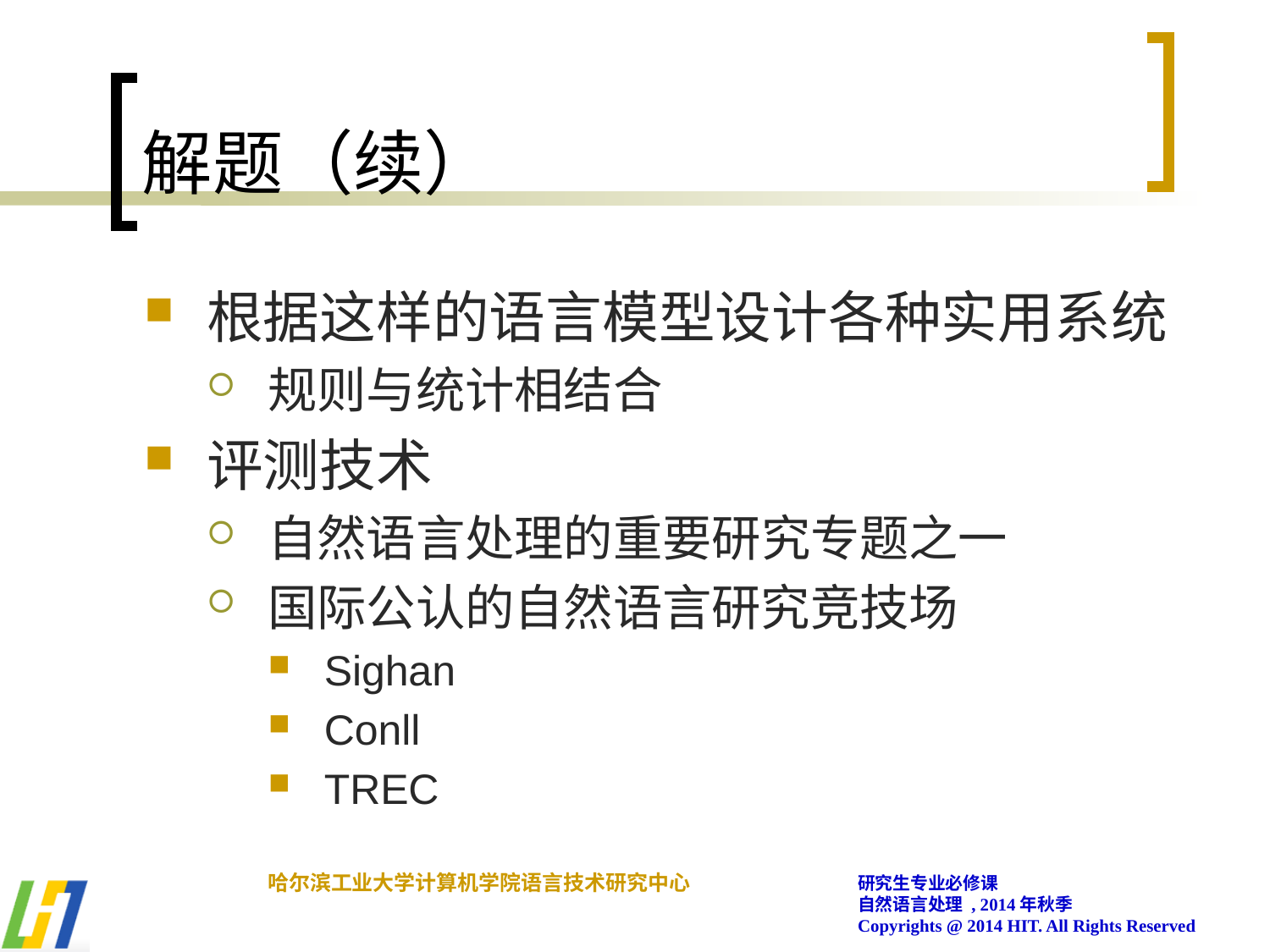

# 解题（续）
根据这样的语言模型设计各种实用系统
规则与统计相结合
评测技术
自然语言处理的重要研究专题之一
国际公认的自然语言研究竞技场
Sighan
Conll
TREC

哈尔滨工业大学计算机学院语言技术研究中心
研究生专业必修课
自然语言处理 , 2014年秋季
Copyrights @ 2014 HIT. All Rights Reserved